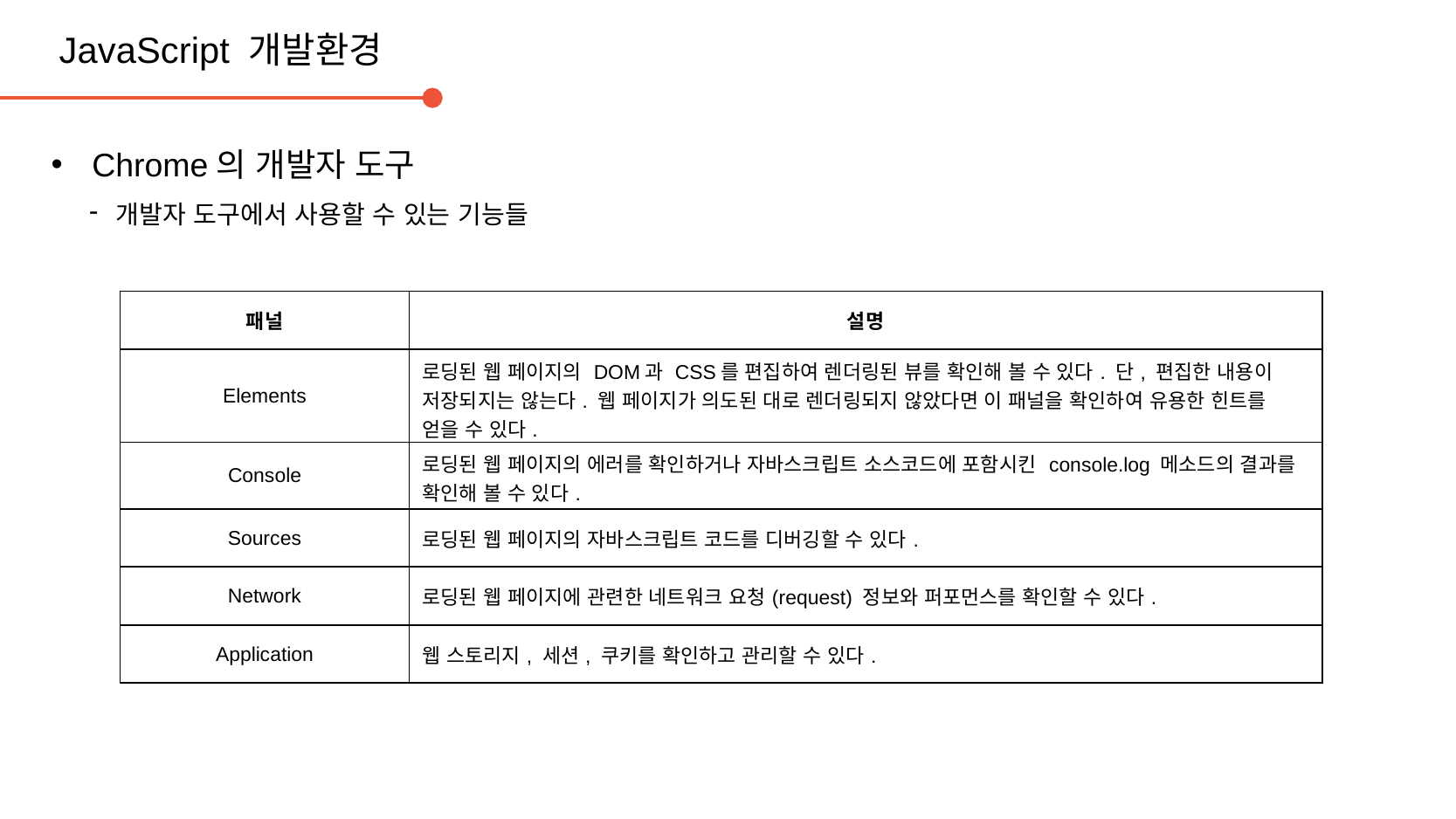

JavaScript 개발환경
Chrome의 개발자 도구
개발자 도구에서 사용할 수 있는 기능들
| 패널 | 설명 |
| --- | --- |
| Elements | 로딩된 웹 페이지의 DOM과 CSS를 편집하여 렌더링된 뷰를 확인해 볼 수 있다. 단, 편집한 내용이 저장되지는 않는다. 웹 페이지가 의도된 대로 렌더링되지 않았다면 이 패널을 확인하여 유용한 힌트를 얻을 수 있다. |
| Console | 로딩된 웹 페이지의 에러를 확인하거나 자바스크립트 소스코드에 포함시킨 console.log 메소드의 결과를 확인해 볼 수 있다. |
| Sources | 로딩된 웹 페이지의 자바스크립트 코드를 디버깅할 수 있다. |
| Network | 로딩된 웹 페이지에 관련한 네트워크 요청(request) 정보와 퍼포먼스를 확인할 수 있다. |
| Application | 웹 스토리지, 세션, 쿠키를 확인하고 관리할 수 있다. |